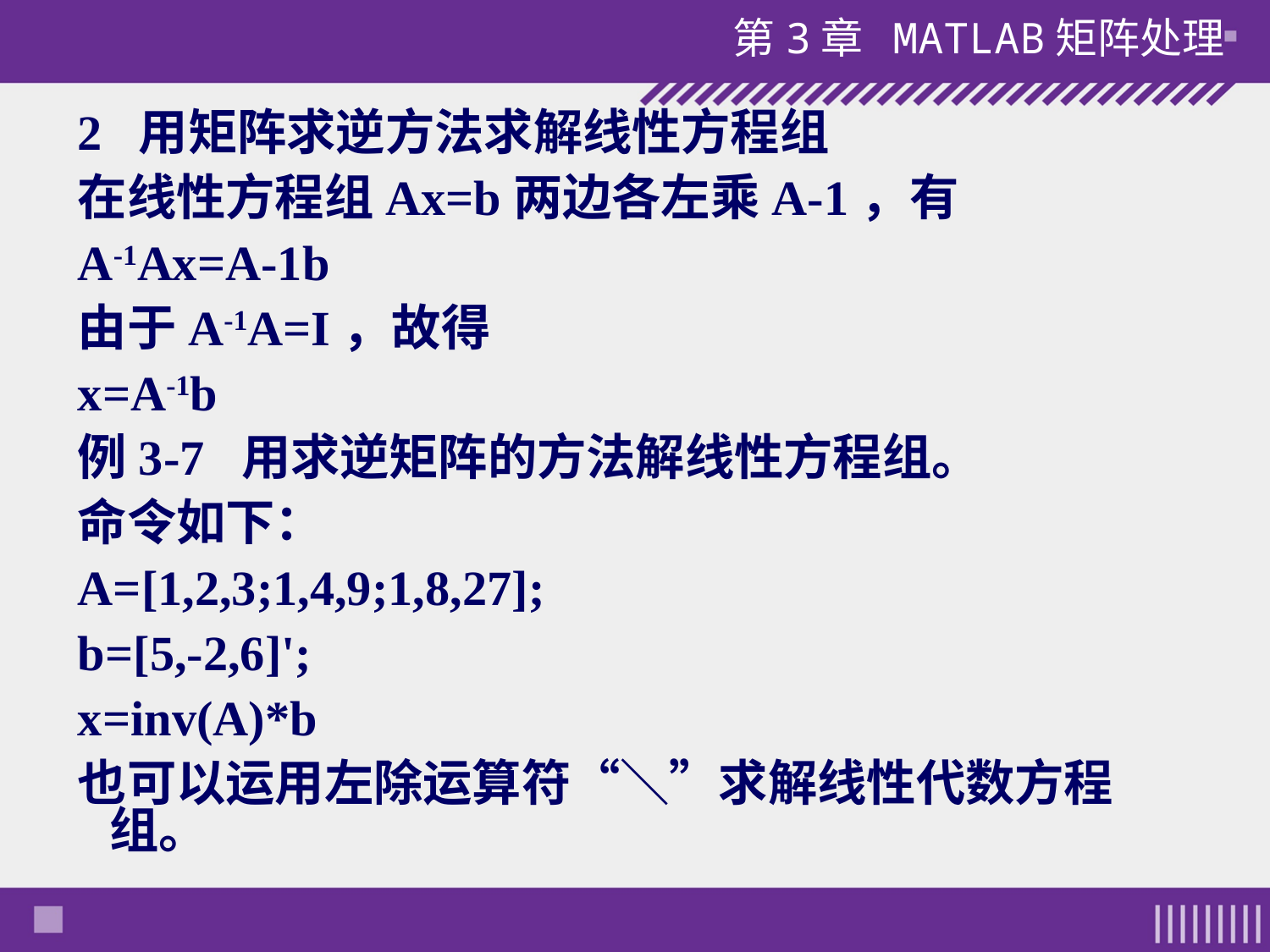

2  用矩阵求逆方法求解线性方程组
在线性方程组Ax=b两边各左乘A-1，有
A-1Ax=A-1b
由于A-1A=I，故得
x=A-1b
例3-7  用求逆矩阵的方法解线性方程组。
命令如下：
A=[1,2,3;1,4,9;1,8,27];
b=[5,-2,6]';
x=inv(A)*b
也可以运用左除运算符“＼”求解线性代数方程组。